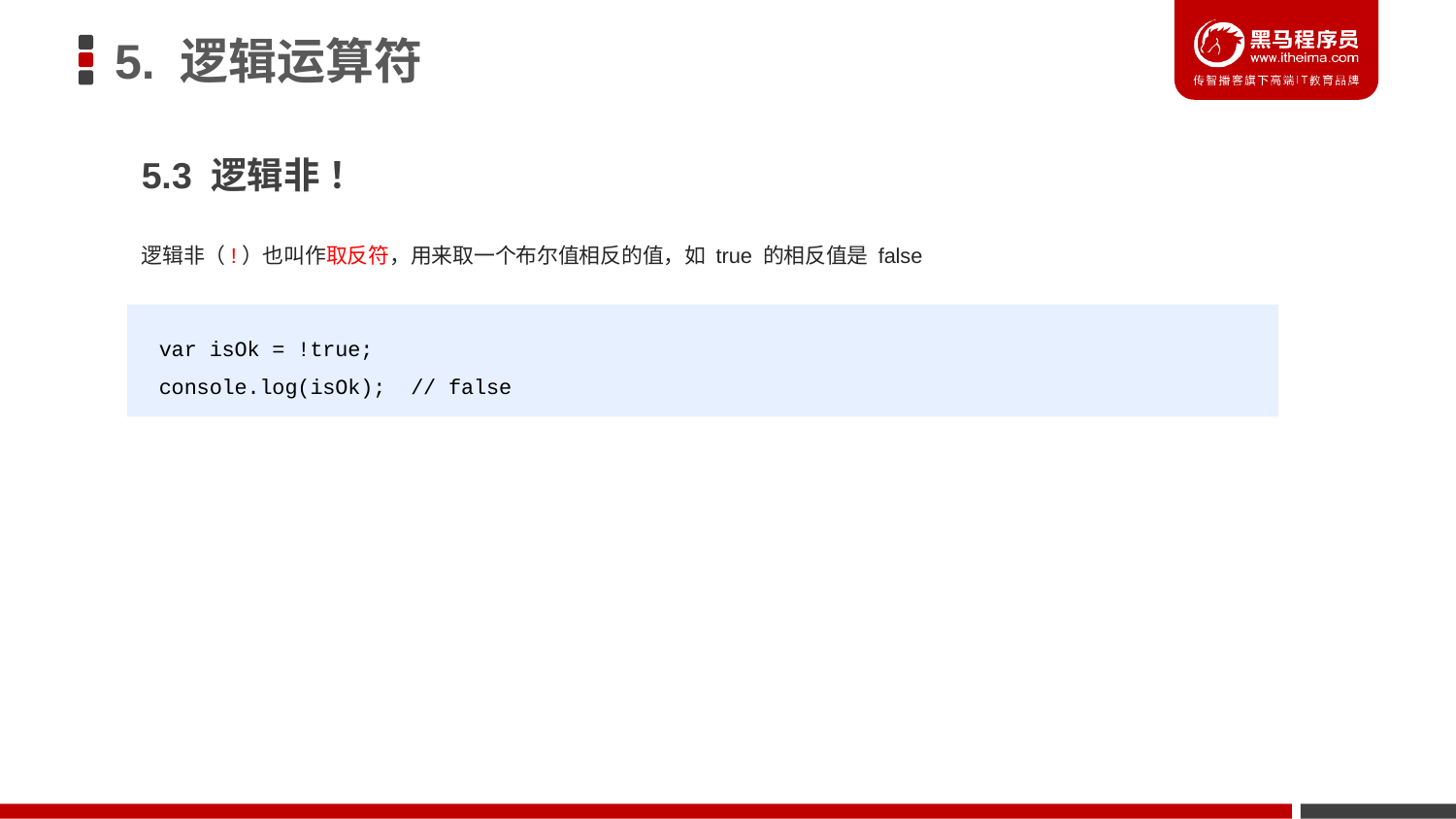

# 5. 逻辑运算符
5.3 逻辑非 ！
逻辑非（!）也叫作取反符，用来取一个布尔值相反的值，如 true 的相反值是 false
var isOk = !true;
console.log(isOk);  // false